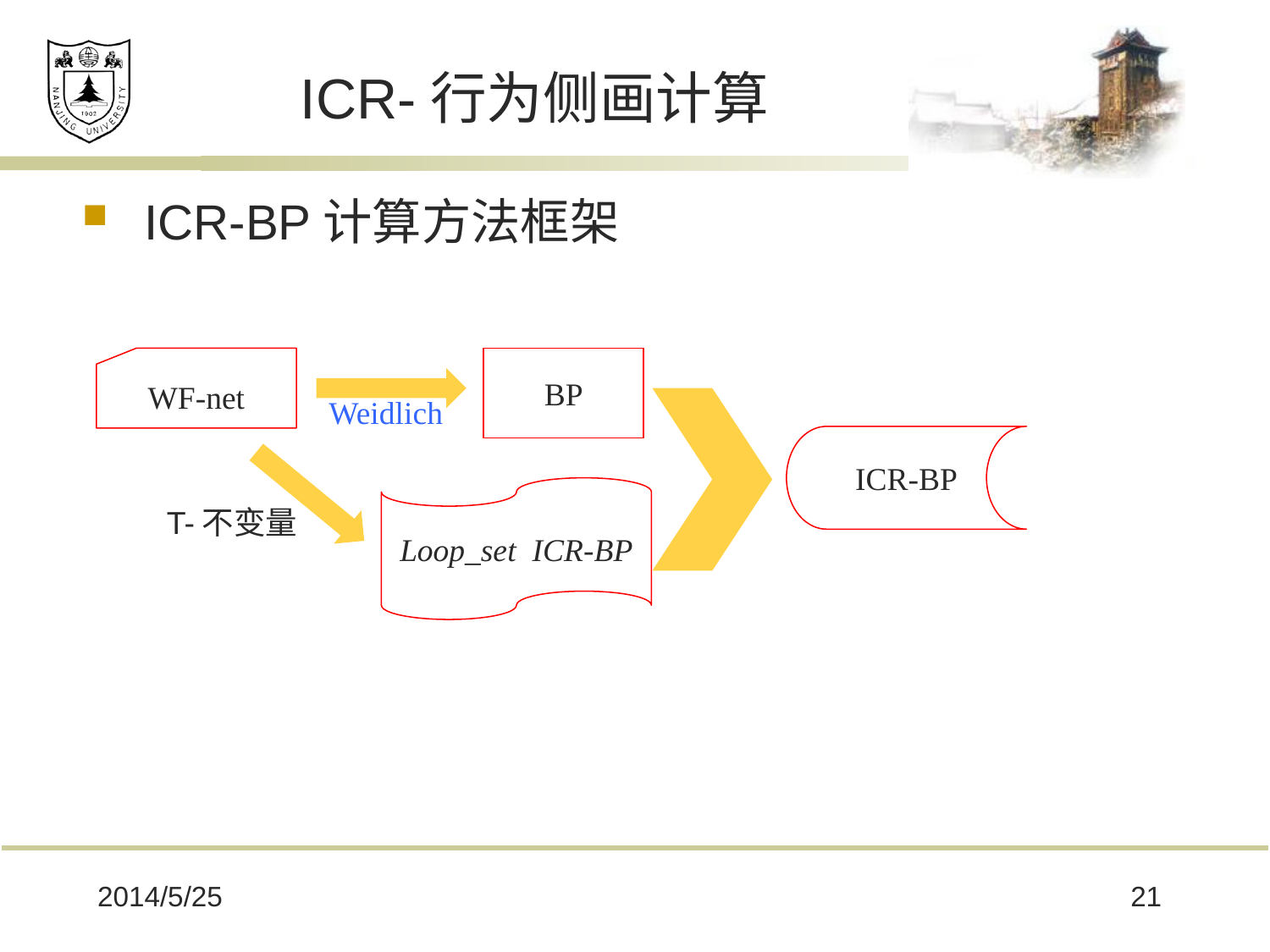

# ICR-行为侧画计算
ICR-BP计算方法框架

WF-net
BP

Weidlich

ICR-BP

Loop_set  ICR-BP
T-不变量
2014/5/25
21